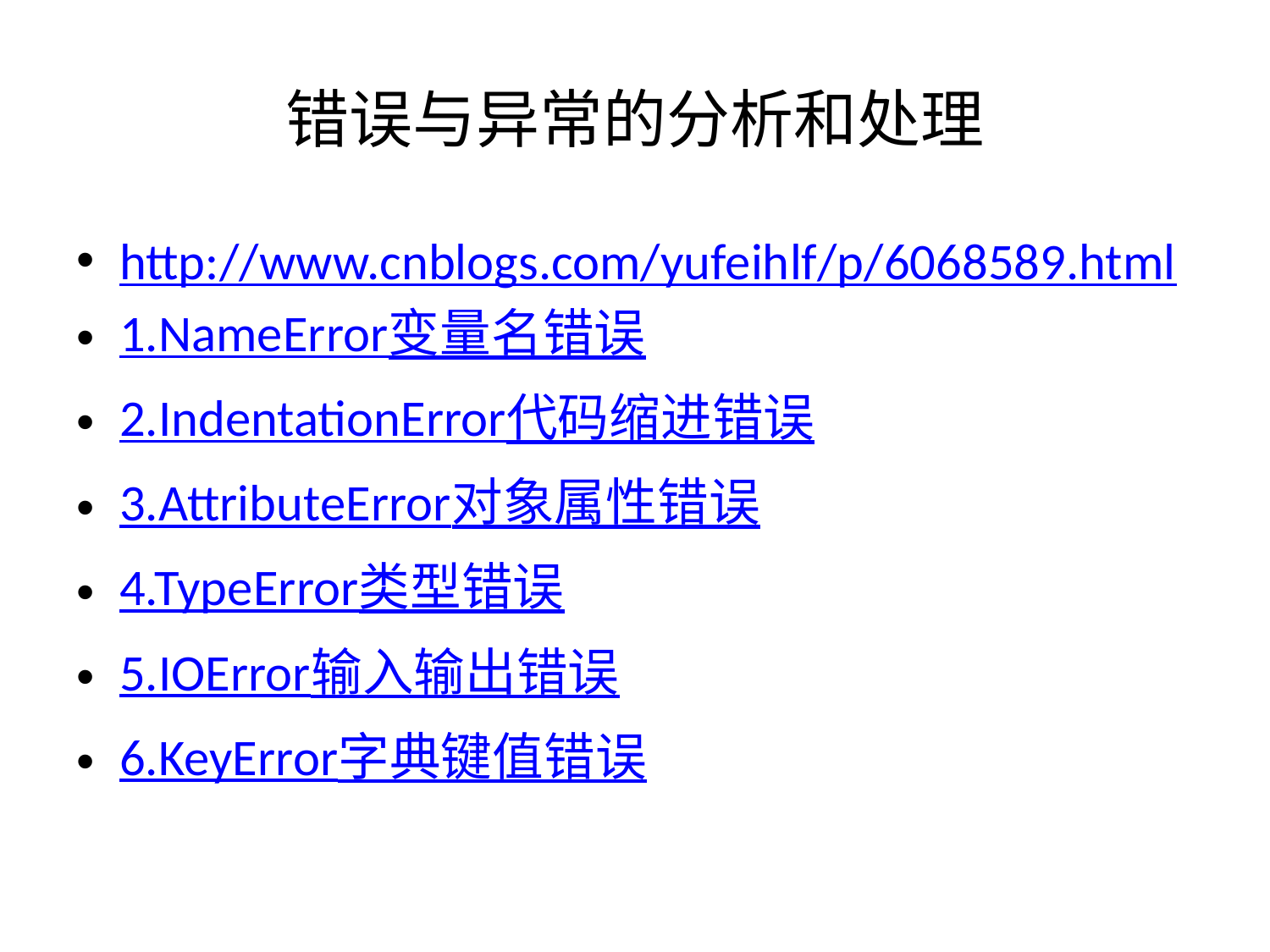

# 错误与异常的分析和处理
http://www.cnblogs.com/yufeihlf/p/6068589.html
1.NameError变量名错误
2.IndentationError代码缩进错误
3.AttributeError对象属性错误
4.TypeError类型错误
5.IOError输入输出错误
6.KeyError字典键值错误